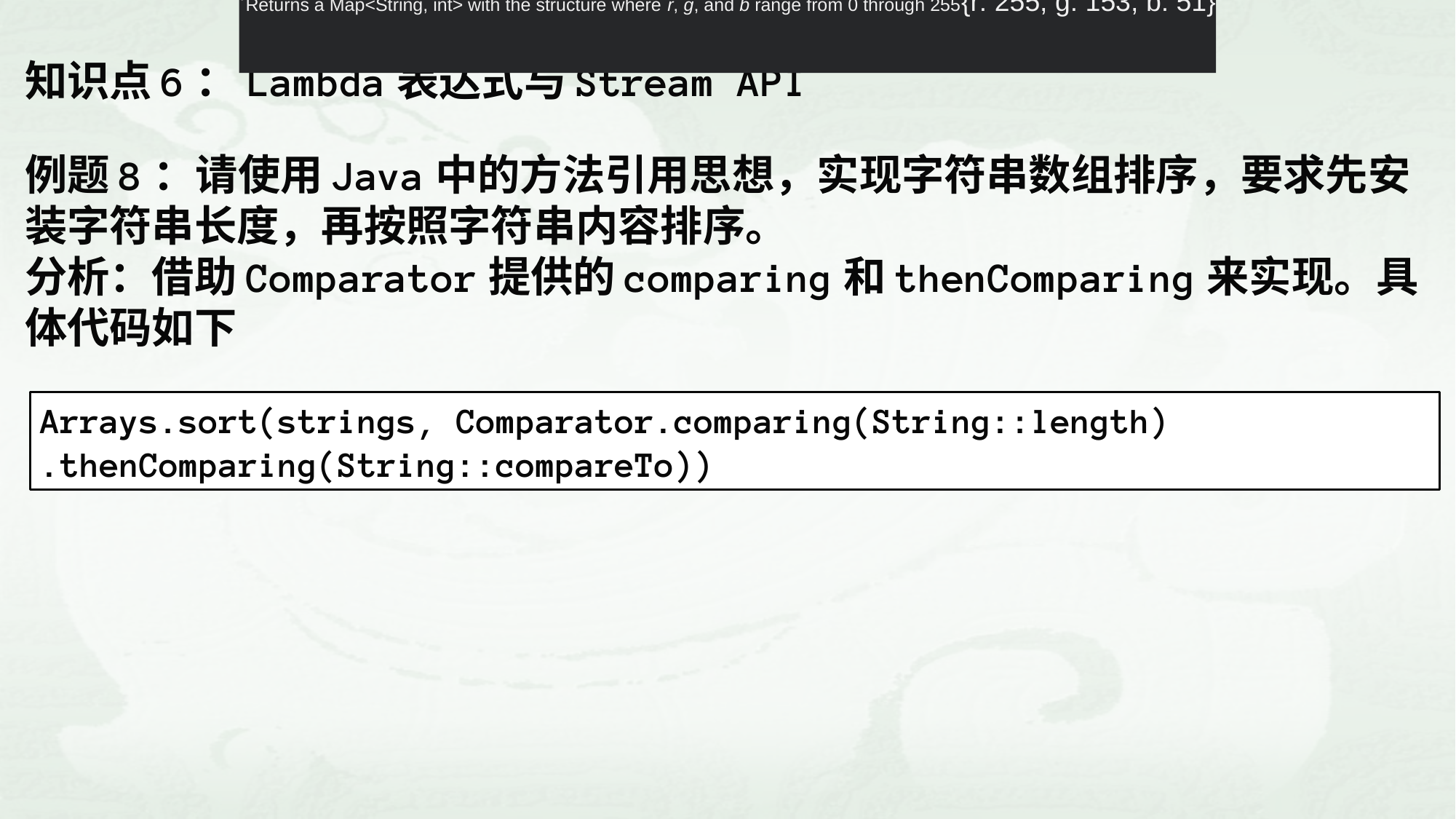

Returns a Map<String, int> with the structure where r, g, and b range from 0 through 255{r: 255, g: 153, b: 51}

知识点6：Lambda表达式与Stream API
例题8：请使用Java中的方法引用思想，实现字符串数组排序，要求先安装字符串长度，再按照字符串内容排序。
分析：借助Comparator提供的comparing和thenComparing来实现。具体代码如下
Arrays.sort(strings, Comparator.comparing(String::length)
.thenComparing(String::compareTo))